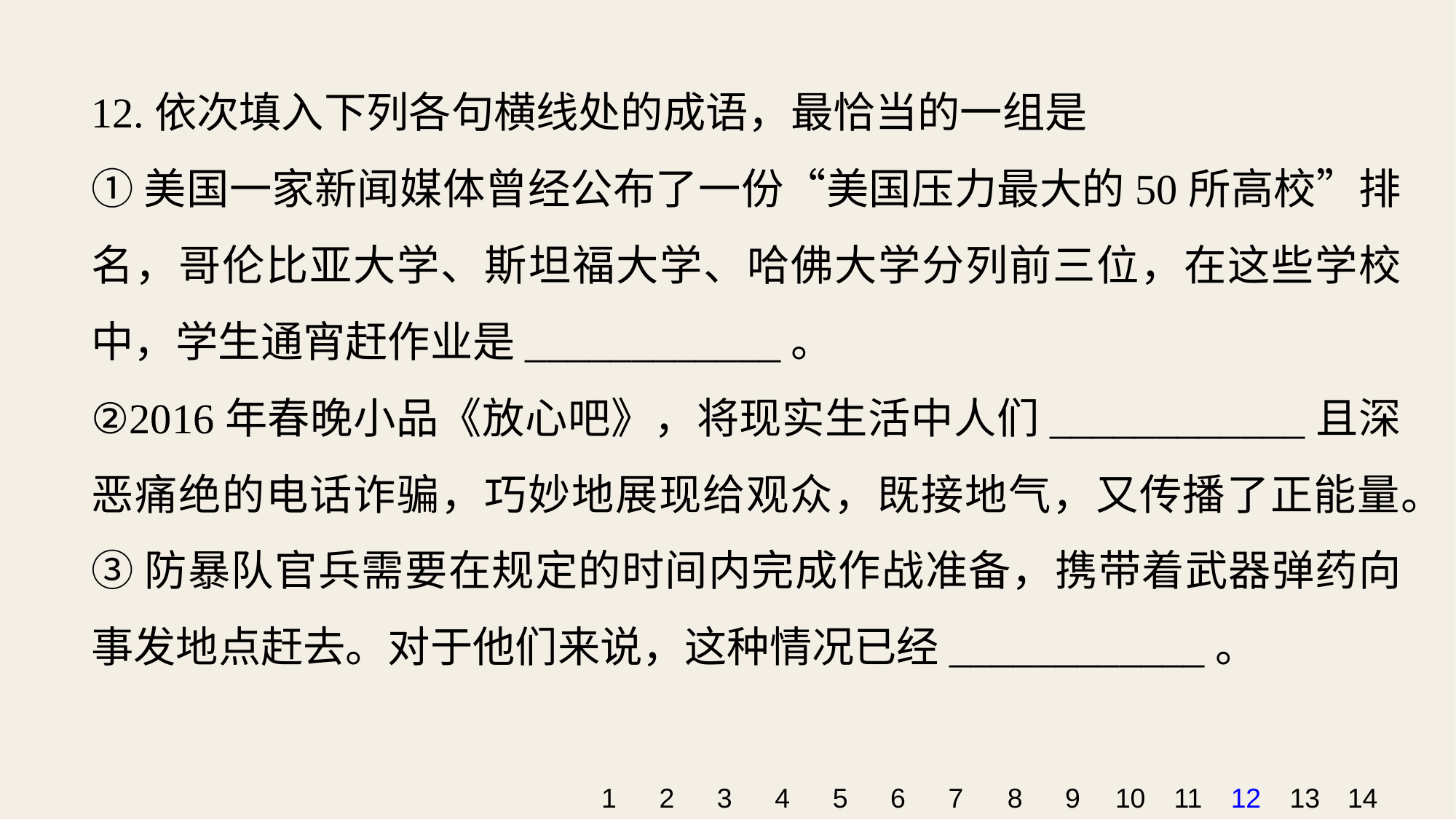

12.依次填入下列各句横线处的成语，最恰当的一组是
①美国一家新闻媒体曾经公布了一份“美国压力最大的50所高校”排名，哥伦比亚大学、斯坦福大学、哈佛大学分列前三位，在这些学校中，学生通宵赶作业是____________。
②2016年春晚小品《放心吧》，将现实生活中人们____________且深恶痛绝的电话诈骗，巧妙地展现给观众，既接地气，又传播了正能量。
③防暴队官兵需要在规定的时间内完成作战准备，携带着武器弹药向事发地点赶去。对于他们来说，这种情况已经____________。
1
2
3
4
5
6
7
8
9
10
11
12
13
14